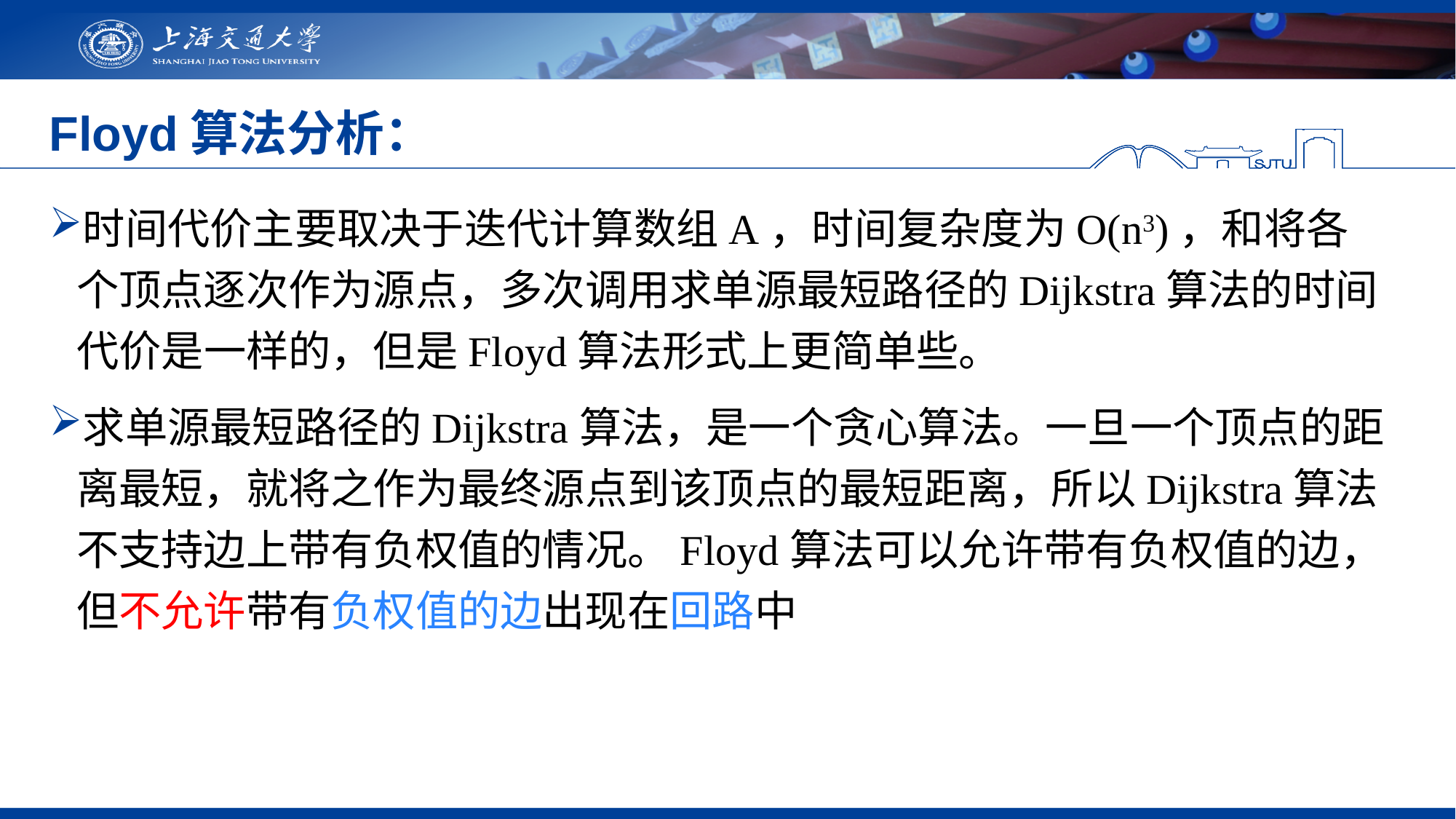

# Floyd算法分析：
时间代价主要取决于迭代计算数组A，时间复杂度为O(n3)，和将各个顶点逐次作为源点，多次调用求单源最短路径的Dijkstra算法的时间代价是一样的，但是Floyd算法形式上更简单些。
求单源最短路径的Dijkstra算法，是一个贪心算法。一旦一个顶点的距离最短，就将之作为最终源点到该顶点的最短距离，所以Dijkstra算法不支持边上带有负权值的情况。Floyd算法可以允许带有负权值的边，但不允许带有负权值的边出现在回路中